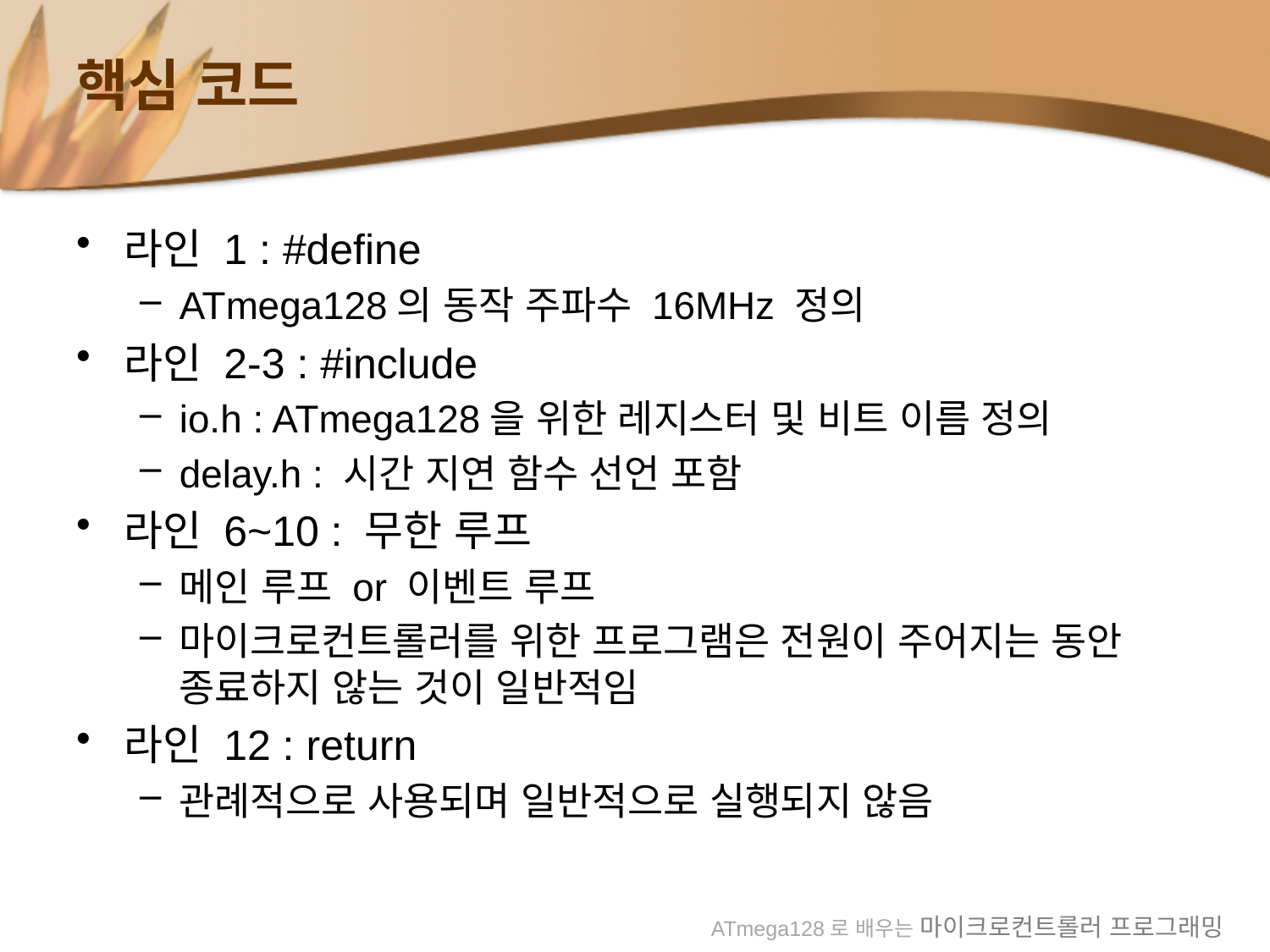

# 핵심 코드
라인 1 : #define
ATmega128의 동작 주파수 16MHz 정의
라인 2-3 : #include
io.h : ATmega128을 위한 레지스터 및 비트 이름 정의
delay.h : 시간 지연 함수 선언 포함
라인 6~10 : 무한 루프
메인 루프 or 이벤트 루프
마이크로컨트롤러를 위한 프로그램은 전원이 주어지는 동안 종료하지 않는 것이 일반적임
라인 12 : return
관례적으로 사용되며 일반적으로 실행되지 않음